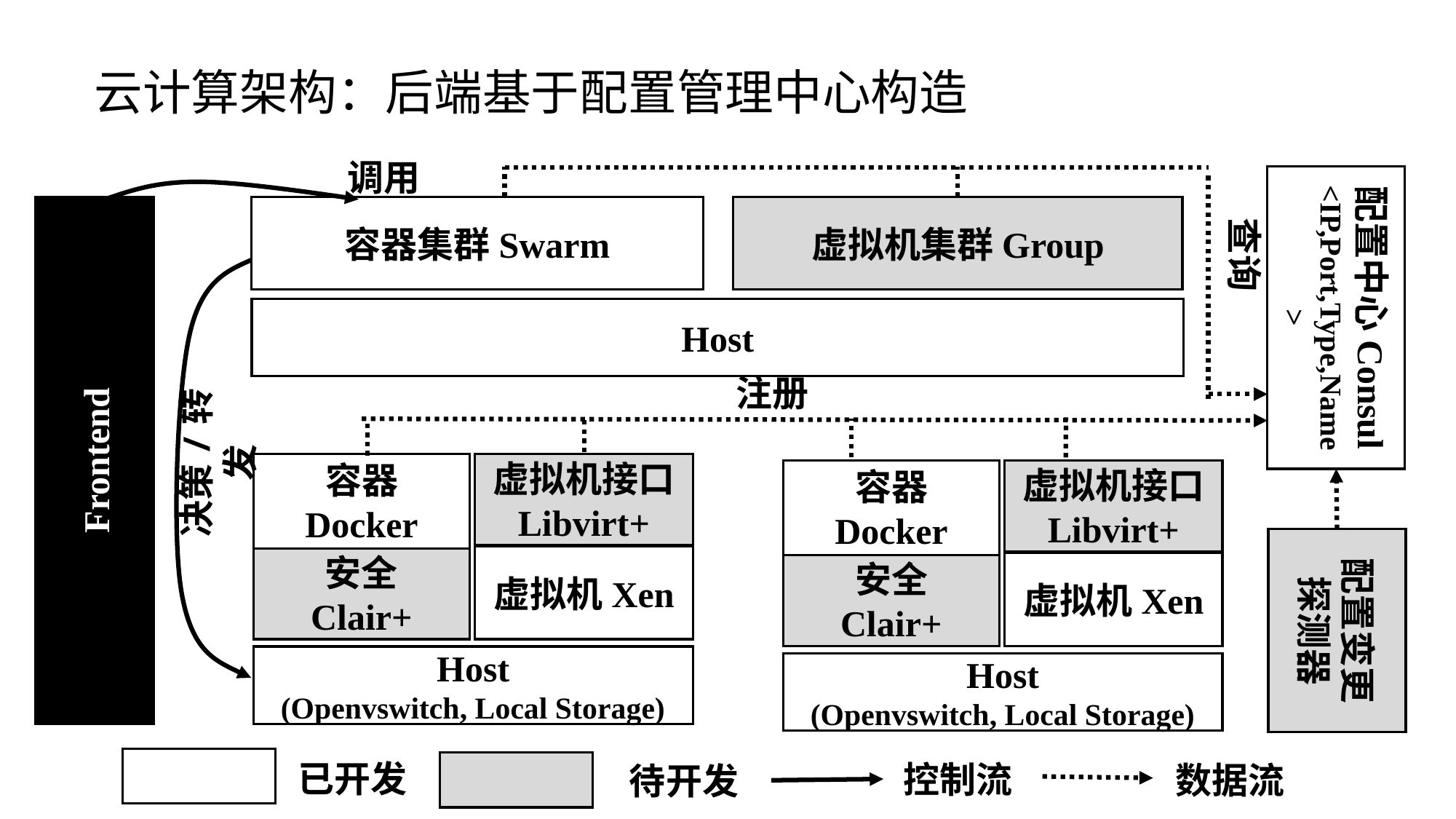

# 云计算架构：后端基于配置管理中心构造

调用

查询
配置中心Consul
<IP,Port,Type,Name>
容器集群Swarm
虚拟机集群Group

决策/转发
Host
注册
Frontend
虚拟机接口
Libvirt+
容器
Docker
虚拟机Xen
安全
Clair+
Host
(Openvswitch, Local Storage)
虚拟机接口
Libvirt+
容器
Docker
虚拟机Xen
安全
Clair+
Host
(Openvswitch, Local Storage)
配置变更
探测器

已开发
控制流
数据流
待开发